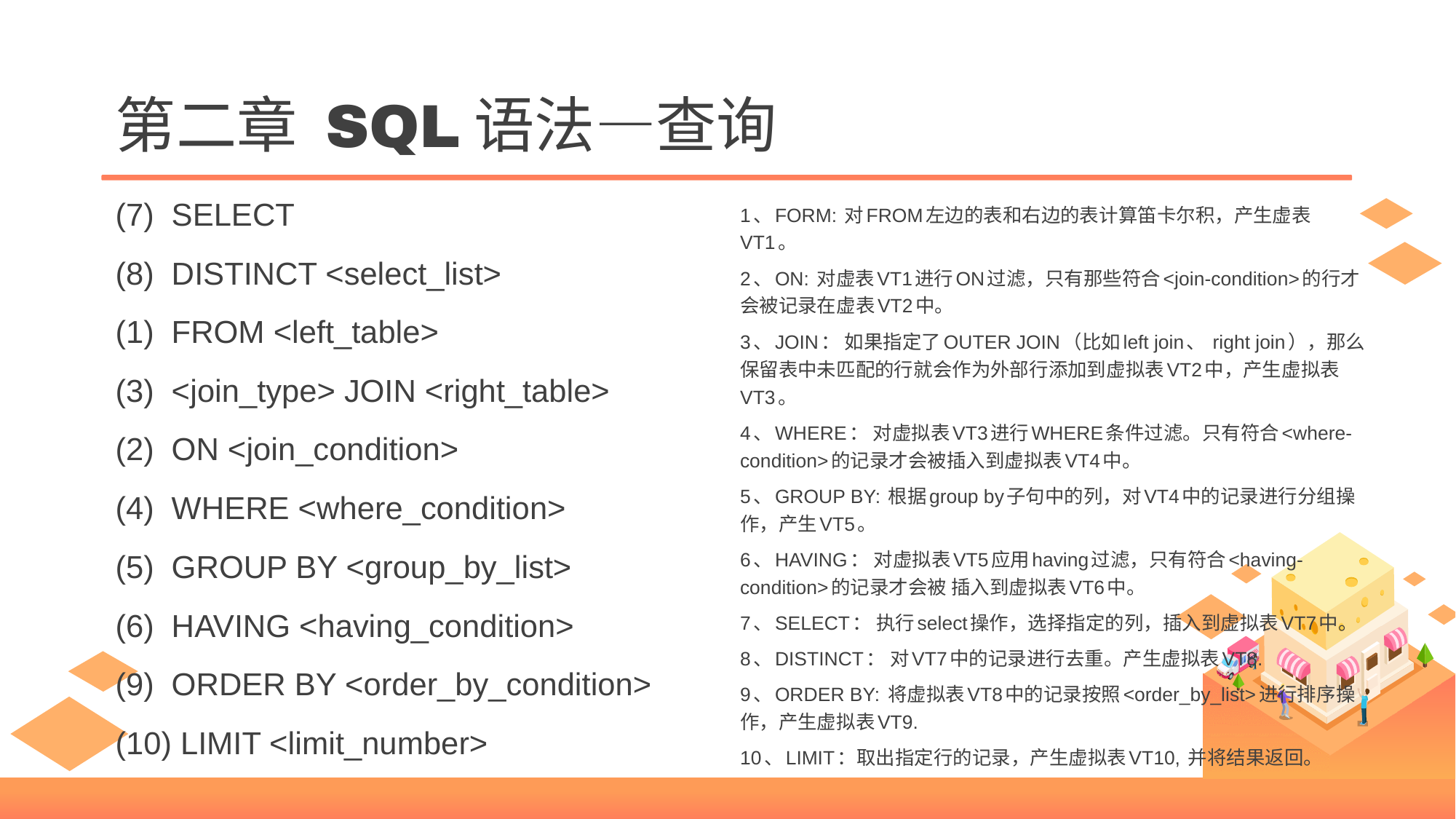

# 第二章 SQL语法—查询
(7)  SELECT
(8)  DISTINCT <select_list>
(1)  FROM <left_table>
(3)  <join_type> JOIN <right_table>
(2)  ON <join_condition>
(4)  WHERE <where_condition>
(5)  GROUP BY <group_by_list>
(6)  HAVING <having_condition>
(9)  ORDER BY <order_by_condition>
(10) LIMIT <limit_number>
1、FORM: 对FROM左边的表和右边的表计算笛卡尔积，产生虚表VT1。
2、ON: 对虚表VT1进行ON过滤，只有那些符合<join-condition>的行才会被记录在虚表VT2中。
3、JOIN： 如果指定了OUTER JOIN（比如left join、 right join），那么保留表中未匹配的行就会作为外部行添加到虚拟表VT2中，产生虚拟表VT3。
4、WHERE： 对虚拟表VT3进行WHERE条件过滤。只有符合<where-condition>的记录才会被插入到虚拟表VT4中。
5、GROUP BY: 根据group by子句中的列，对VT4中的记录进行分组操作，产生VT5。
6、HAVING： 对虚拟表VT5应用having过滤，只有符合<having-condition>的记录才会被 插入到虚拟表VT6中。
7、SELECT： 执行select操作，选择指定的列，插入到虚拟表VT7中。
8、DISTINCT： 对VT7中的记录进行去重。产生虚拟表VT8.
9、ORDER BY: 将虚拟表VT8中的记录按照<order_by_list>进行排序操作，产生虚拟表VT9.
10、LIMIT：取出指定行的记录，产生虚拟表VT10, 并将结果返回。